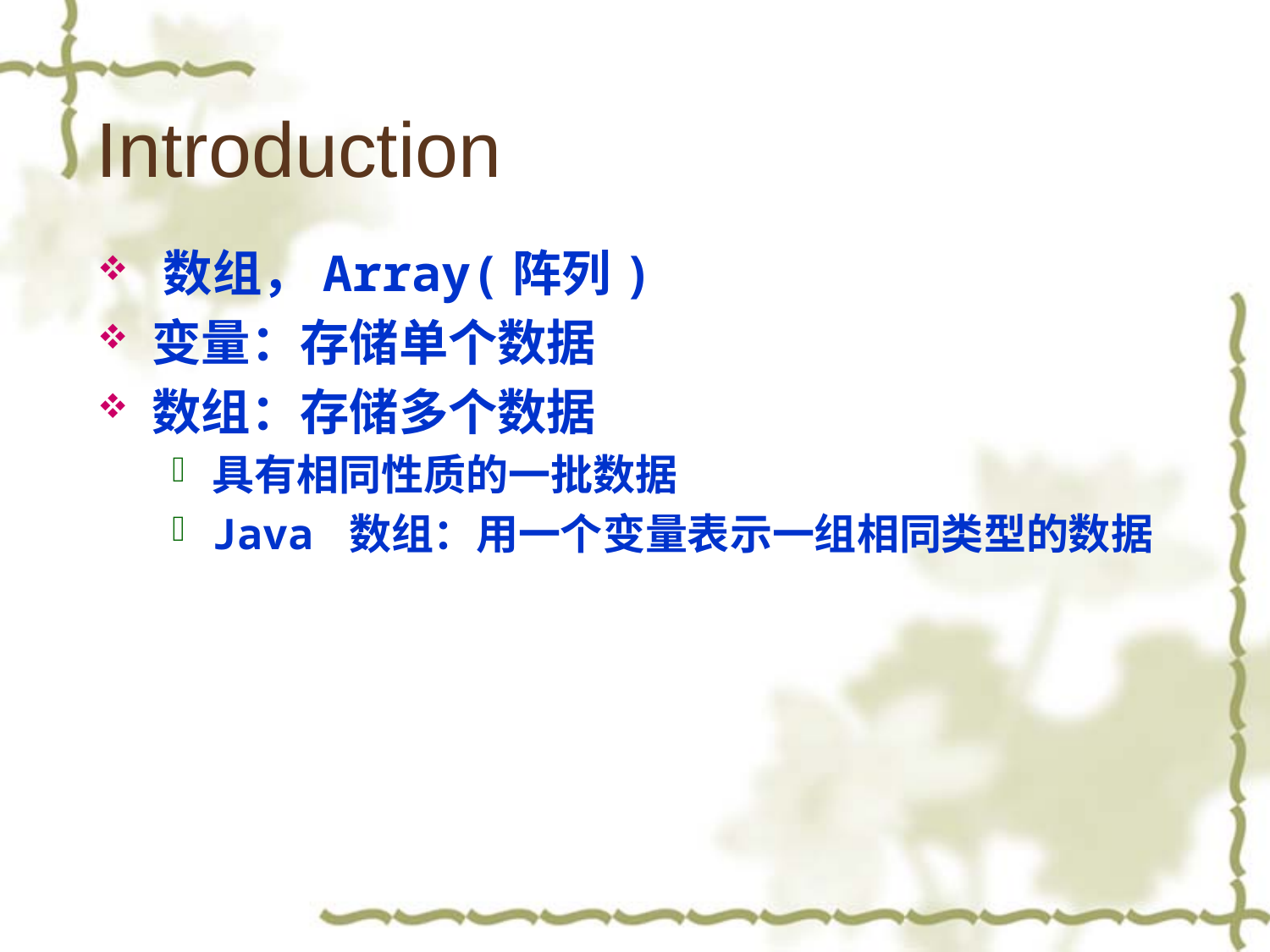

# Introduction
  数组，Array(阵列)
 变量：存储单个数据
 数组：存储多个数据
具有相同性质的一批数据
Java 数组：用一个变量表示一组相同类型的数据